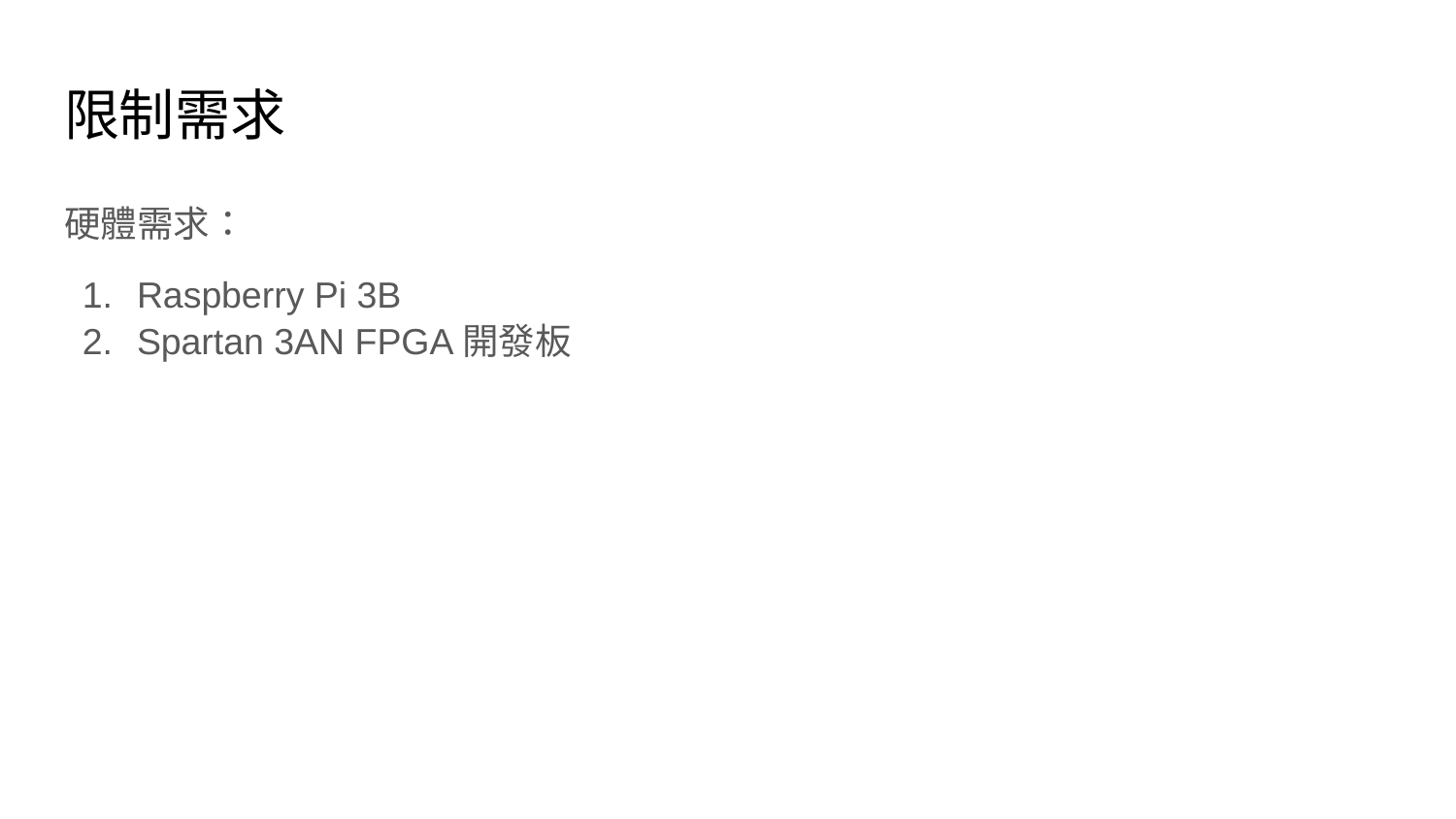

# 限制需求
硬體需求：
Raspberry Pi 3B
Spartan 3AN FPGA開發板